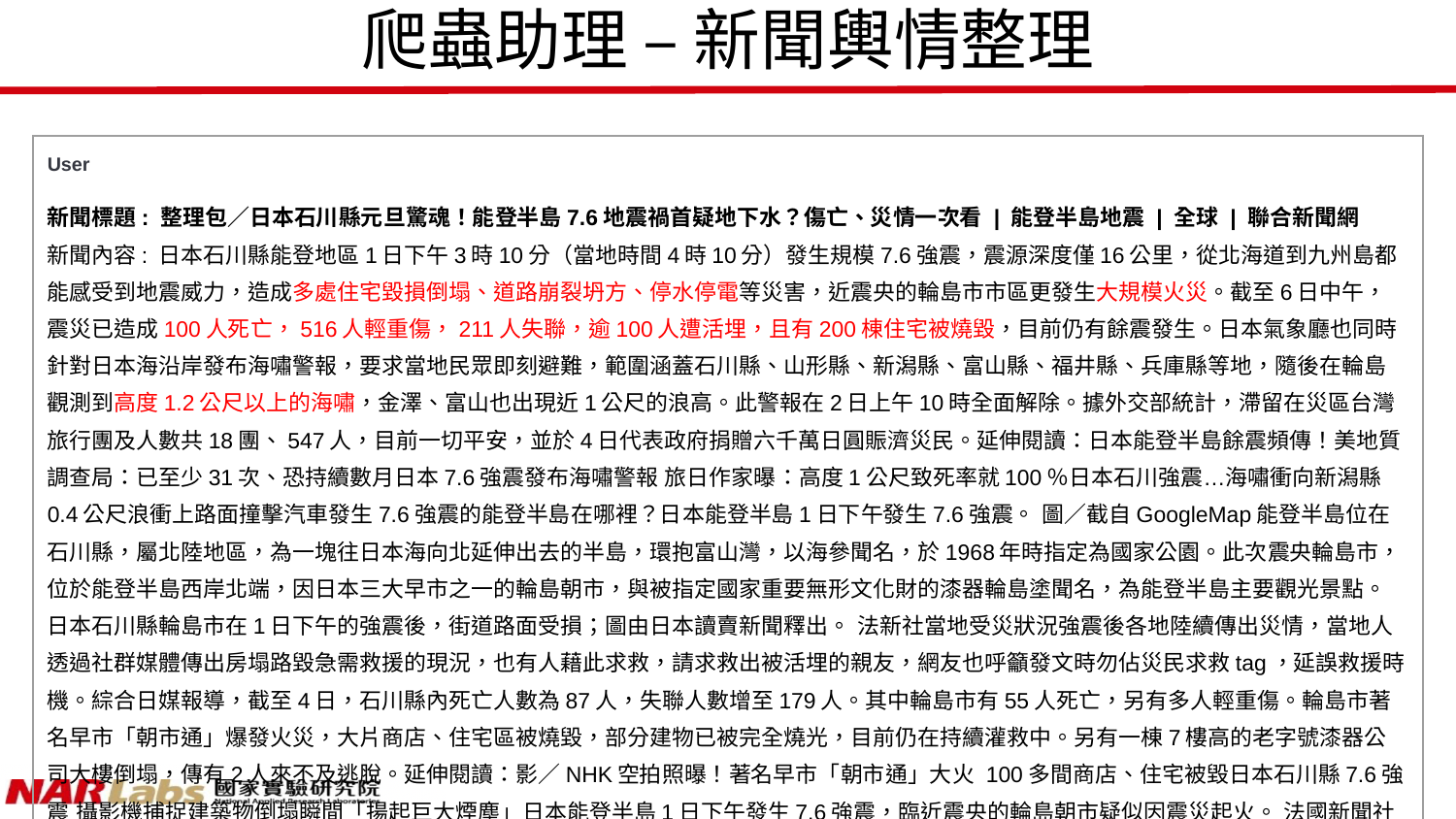

爬蟲助理 – 新聞輿情整理
| User 新聞標題: 整理包／日本石川縣元旦驚魂！能登半島7.6地震禍首疑地下水？傷亡、災情一次看 | 能登半島地震 | 全球 | 聯合新聞網 新聞內容: 日本石川縣能登地區1日下午3時10分（當地時間4時10分）發生規模7.6強震，震源深度僅16公里，從北海道到九州島都能感受到地震威力，造成多處住宅毀損倒塌、道路崩裂坍方、停水停電等災害，近震央的輪島市市區更發生大規模火災。截至6日中午，震災已造成100人死亡，516人輕重傷，211人失聯，逾100人遭活埋，且有200棟住宅被燒毀，目前仍有餘震發生。日本氣象廳也同時針對日本海沿岸發布海嘯警報，要求當地民眾即刻避難，範圍涵蓋石川縣、山形縣、新潟縣、富山縣、福井縣、兵庫縣等地，隨後在輪島觀測到高度1.2公尺以上的海嘯，金澤、富山也出現近1公尺的浪高。此警報在2日上午10時全面解除。據外交部統計，滯留在災區台灣旅行團及人數共18團、547人，目前一切平安，並於4日代表政府捐贈六千萬日圓賑濟災民。延伸閱讀：日本能登半島餘震頻傳！美地質調查局：已至少31次、恐持續數月日本7.6強震發布海嘯警報 旅日作家曝：高度1公尺致死率就100％日本石川強震…海嘯衝向新潟縣 0.4公尺浪衝上路面撞擊汽車發生7.6強震的能登半島在哪裡？日本能登半島1日下午發生7.6強震。 圖／截自GoogleMap能登半島位在石川縣，屬北陸地區，為一塊往日本海向北延伸出去的半島，環抱富山灣，以海參聞名，於1968年時指定為國家公園。此次震央輪島市，位於能登半島西岸北端，因日本三大早市之一的輪島朝市，與被指定國家重要無形文化財的漆器輪島塗聞名，為能登半島主要觀光景點。日本石川縣輪島市在1日下午的強震後，街道路面受損；圖由日本讀賣新聞釋出。 法新社當地受災狀況強震後各地陸續傳出災情，當地人透過社群媒體傳出房塌路毀急需救援的現況，也有人藉此求救，請求救出被活埋的親友，網友也呼籲發文時勿佔災民求救tag，延誤救援時機。綜合日媒報導，截至4日，石川縣內死亡人數為87人，失聯人數增至179人。其中輪島市有55人死亡，另有多人輕重傷。輪島市著名早市「朝市通」爆發火災，大片商店、住宅區被燒毀，部分建物已被完全燒光，目前仍在持續灌救中。另有一棟7樓高的老字號漆器公司大樓倒塌，傳有2人來不及逃脫。延伸閱讀：影／NHK空拍照曝！著名早市「朝市通」大火 100多間商店、住宅被毀日本石川縣7.6強震 攝影機捕捉建築物倒塌瞬間「揚起巨大煙塵」日本能登半島1日下午發生7.6強震，臨近震央的輪島朝市疑似因震災起火。 法國新聞社石川縣內多處道路因強震裂開、變形隆起，且有3萬多戶停電、包含醫療機構在內多處地區停水，新潟縣等周邊區域也有部分地區停水停電。原子力規制廳表示，石川縣的志賀核能發電廠，以及新潟縣的柏崎刈羽核能發電廠目前均已暫停運作，但因為地震強烈搖晃，有部分用過燃料池的冷卻水溢出，放射性物質對周邊沒有影響。日本能登半島1日下午發生7.6強震。 歐新社在交通方面，受到的影響包括：能登機場跑道出現約深10公分、長逾10公尺的裂縫，截至5日仍為關閉狀態。北陸新幹線於強震過後一度停駛，約1400名乘客被困於車廂內逾10小時。北陸新幹線現已全面恢復。JR七尾線因部分鐵路軌道受損，高松站至和倉溫泉站停駛；能登線七尾站至穴水站鐵道毀損嚴重，暫無全線恢復計畫。能登半島道路多數因塌陷或山體崩落導致中斷，緊急搶修中。金澤車站水管遭強震震爆不斷漏水，天花板有坍塌風險，當下乘客被引導至站外避難，並實施限制入站。能登半島連接能登島的2座橋樑道路有部分隆起，現已禁止通行，能登島上有物資短缺的狀況。延伸閱讀：影／金澤車站狂搖影片曝！震到天花板漏水恐坍塌 超市物品掉滿地派遣千人救災…日本石川強震後道路現深縫 目睹民眾驚呼：像豆腐一樣裂開影像整理／日本石川7.6強震慘況畫面！房屋倒塌、路斷多截 遊客驚恐蹲地金澤車站水管遭地震震裂，不斷漏水，車站大廳一片汪洋。 歐洲新聞圖片社地震的影響與成因能登半島規模7.6強震，石川縣最大震度為7，前中央氣象局地震中心主任郭鎧紋估算，該起地震釋放能量相當於125顆「廣島原子彈」。據日媒報導，由於能登半島地區自2020年12月以來地震活動頻繁，2023年5月也曾發生規模6.5地震，靜岡大學的石川有三教授認為，能登半島地震的成因，可能是累積在地殼深層的地下水沒有湧出地表，反而向水平方向擴散，導致流體進入斷層當中，變得濕滑後更容易斷裂。「如果地下水大範圍累積，容易發生巨大地震。」日本氣象廳已經判斷這次地震屬於「逆斷層型」，據稱在震源附近有一個延伸至海底、長30公里以上的活動斷層。日本國土地理院表示，透過衛星測量後發現，能登半島強震造成接近震央的「輪島」向西移動約1.3公尺，石川縣內的「穴水」向西移動1公尺、「珠洲」向西移動約80公分、「能登島」也向西北方向移動約60公分。日本能登半島1日下午發生7.6強震。 美國聯合通訊社延伸閱讀：日本新年強震：半年前已警告能登半島群震頻繁，2年來超過300次地震能登半島強震一夜後：日本海嘯警報解除，已知30死、觀測點「西移130公分」日本石川縣能登地方今天下午2時38左右發生一起震度4級有感地震，推估規模4.5，無海嘯威脅。不過，日本氣象廳原本預測可能...日本能登半島本月1日發生芮氏規模7.6強震，造成大量傷亡及大規模停水、停電，當地一家經營超過百年的溫泉旅館加賀屋也受到嚴重損害，宣布無限期停止營業。日前一名網友透露，地震發生後，加賀屋所在的七尾市全面停水，但加賀屋的廁所依舊能照常使用，真相曝光後引發熱議。日本石川縣能登地區1日發生規模7.6強震，引發嚴重災情，後續餘震不斷，而6日當地清晨5時26分左右再傳出規模5.3地震，...日本石川縣能登地方今年元旦遭強震侵襲後，日媒彙整能登半島北部主要道路等逾百處發生土石崩落。另外，觀測衛星資料顯示，沿海出...日本石川縣能登地方強震死亡人數至今已攀升至100人，失聯人數增至211人。考量當地道路狀況及救災優先，石川縣政府暫不接受...英國廣播公司（BBC）報導，日本石川縣能登半島元旦發生規模7.6強震，造成126人罹難、200多人失蹤。經歷連續五日的救... |
| --- |